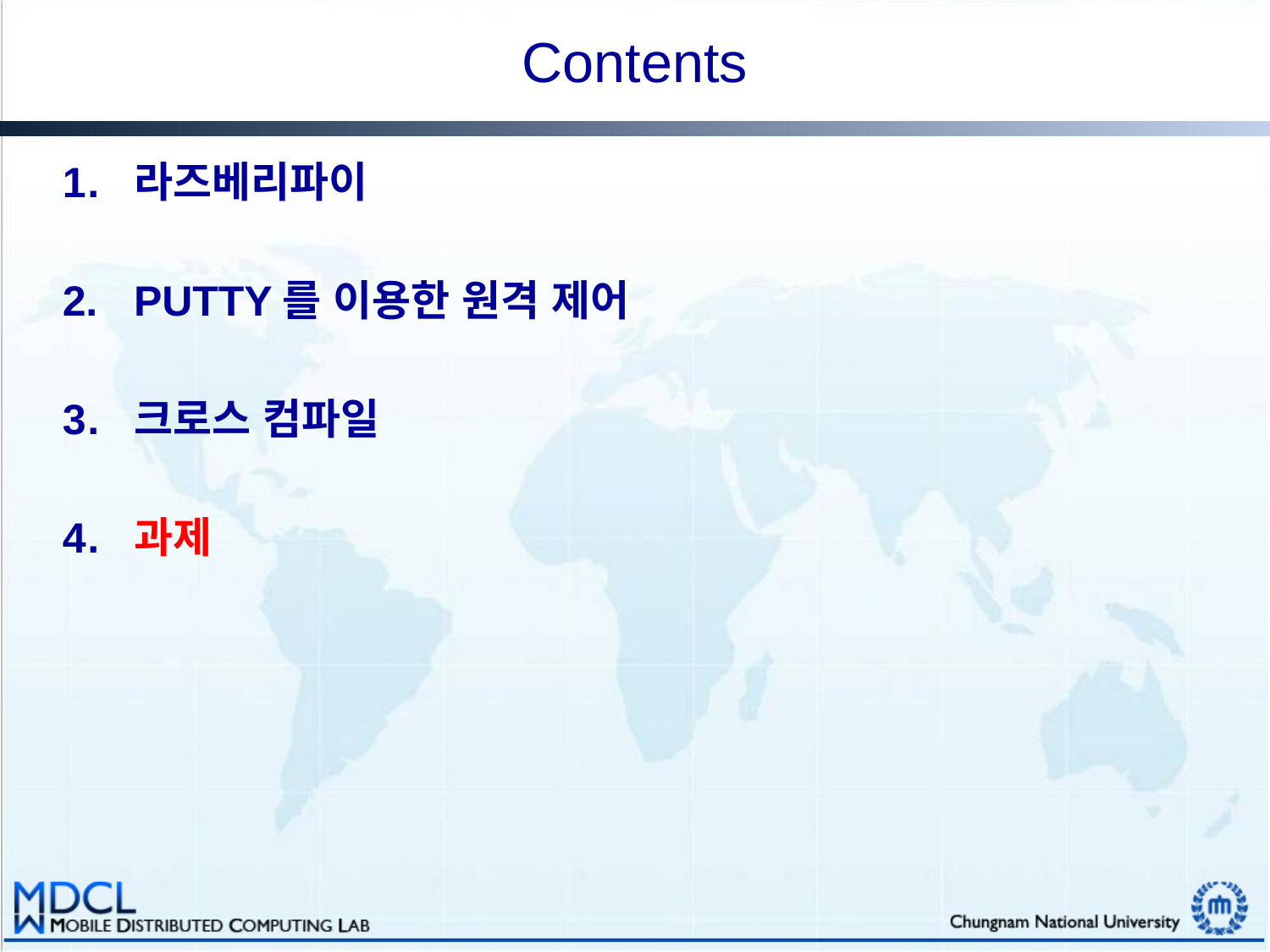

# Contents
라즈베리파이

PUTTY를 이용한 원격 제어

크로스 컴파일

과제